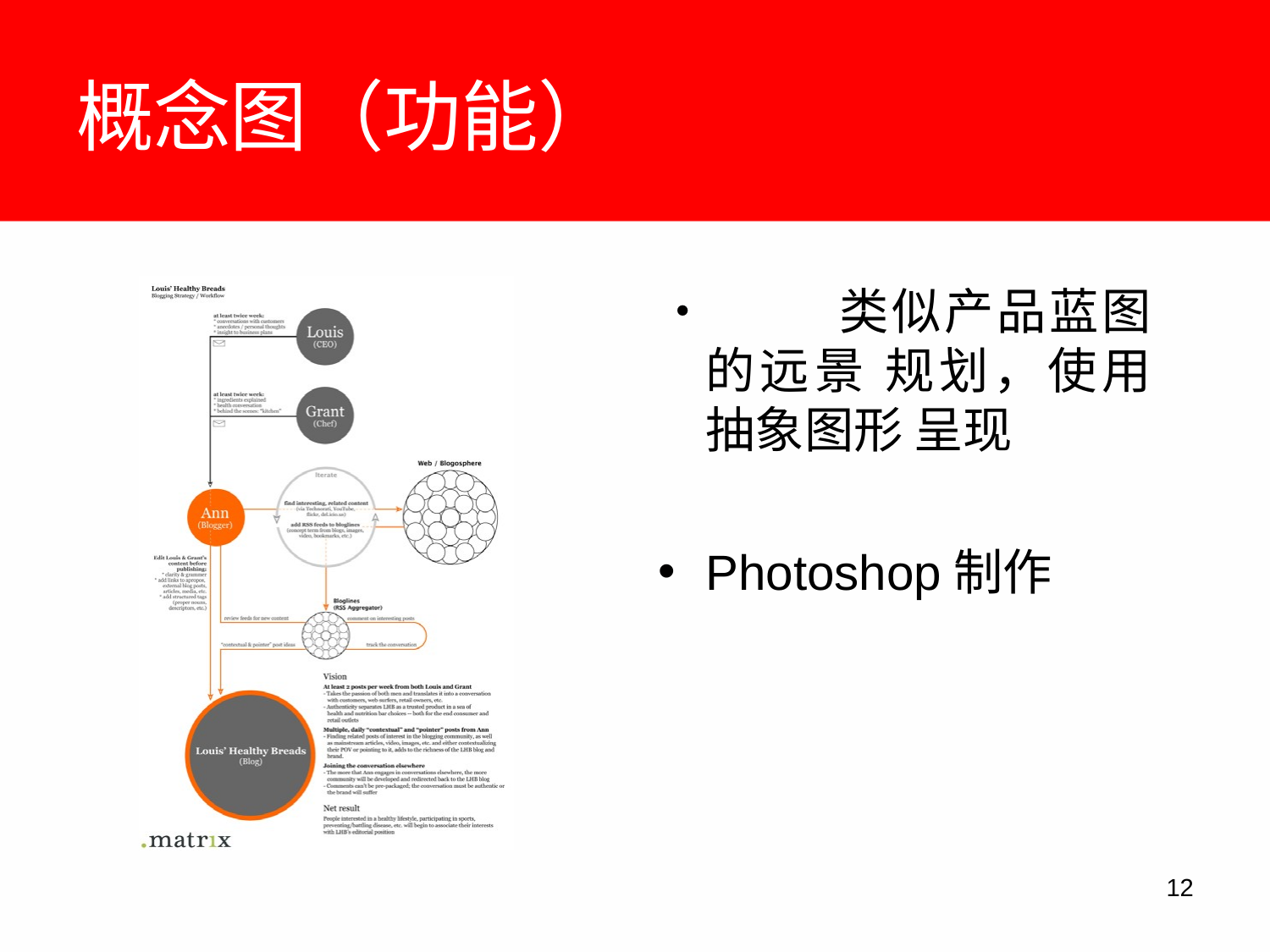

# 概念图（功能）

•	类似产品蓝图的远景 规划，使用抽象图形 呈现

Photoshop制作
12